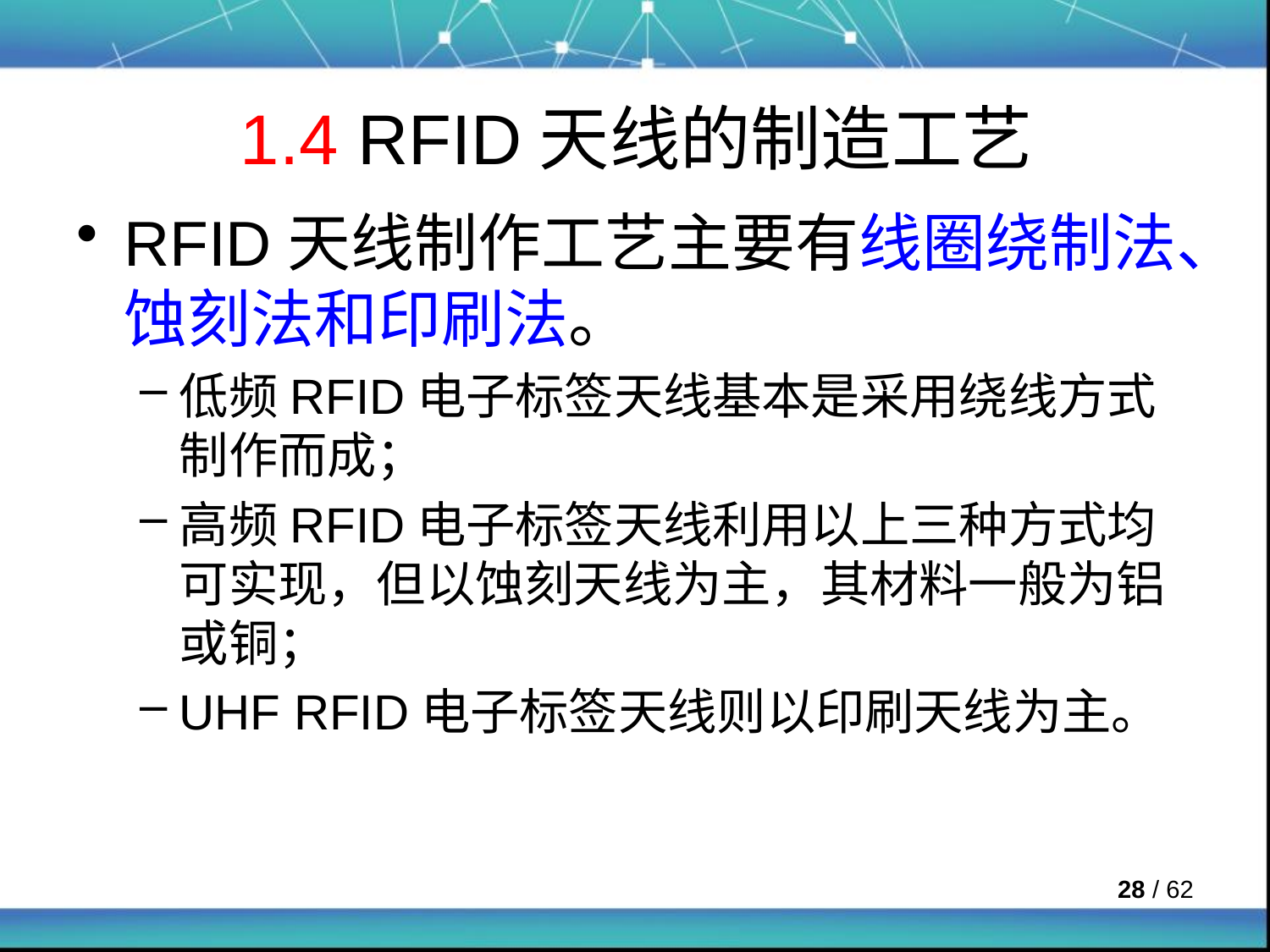

# 1.4 RFID天线的制造工艺
RFID天线制作工艺主要有线圈绕制法、蚀刻法和印刷法。
低频RFID电子标签天线基本是采用绕线方式制作而成；
高频RFID电子标签天线利用以上三种方式均可实现，但以蚀刻天线为主，其材料一般为铝或铜；
UHF RFID电子标签天线则以印刷天线为主。
28 / 62